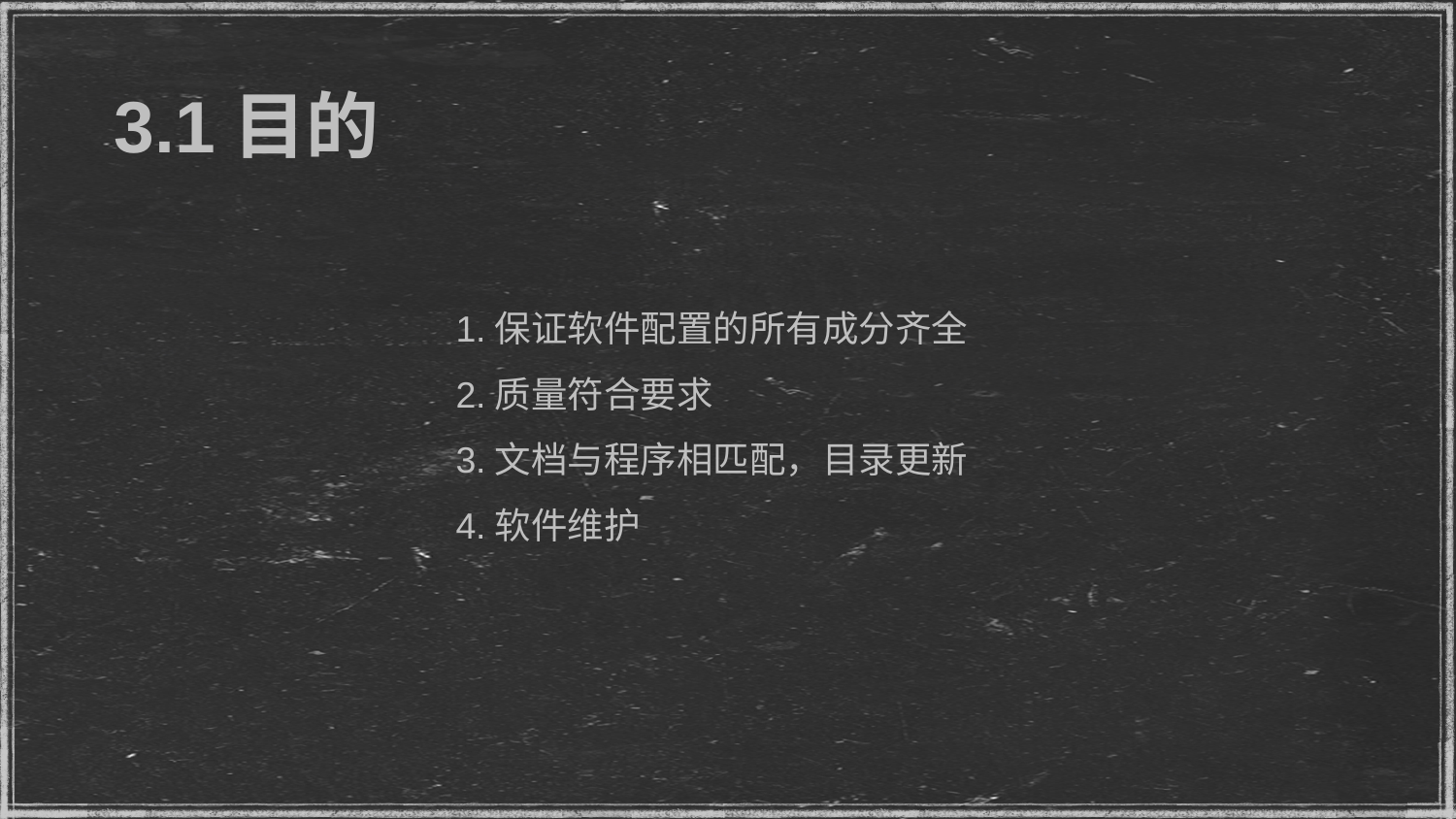

3.1目的
1.保证软件配置的所有成分齐全
2.质量符合要求
3.文档与程序相匹配，目录更新
4.软件维护